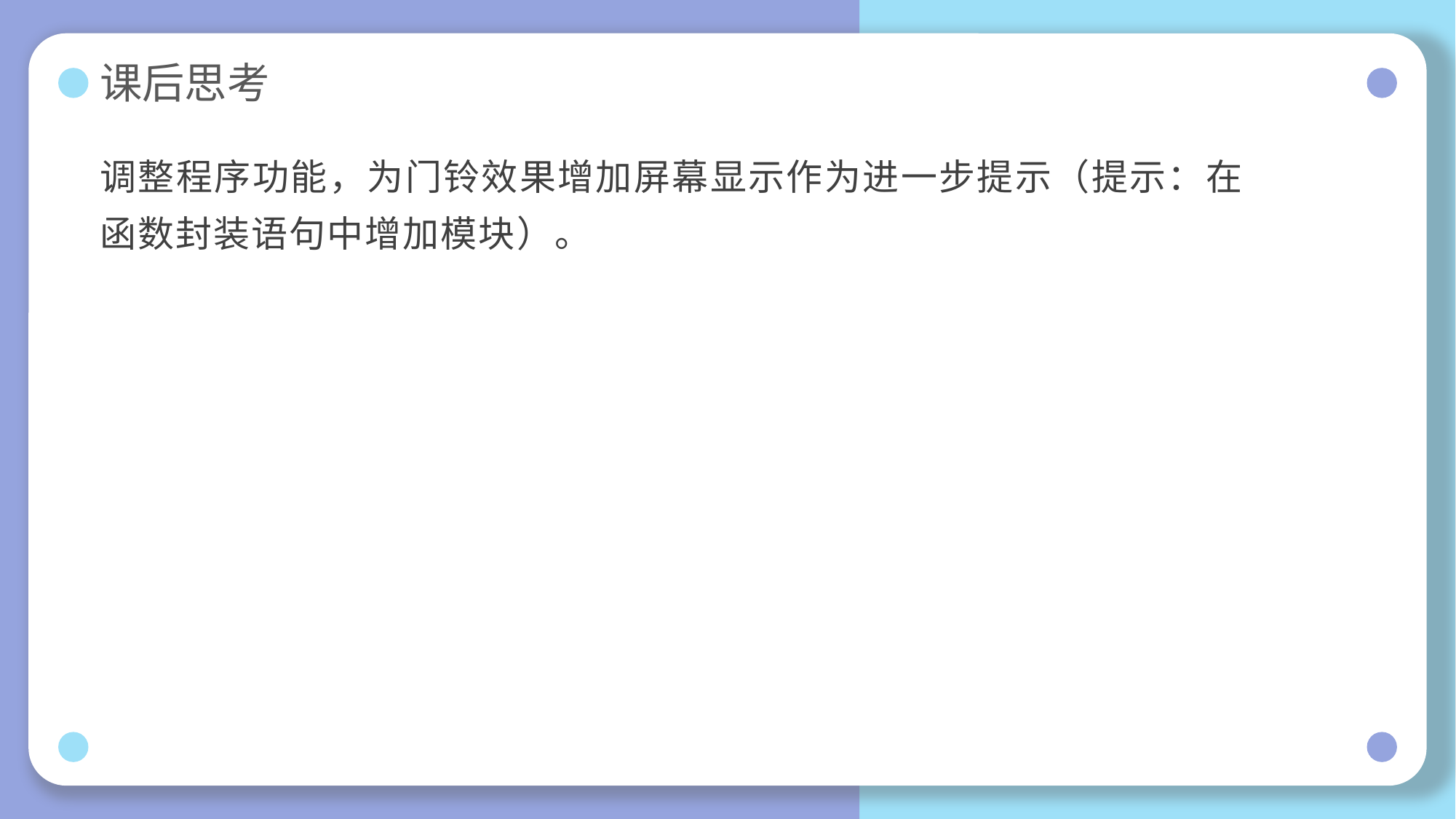

# 课后思考
调整程序功能，为门铃效果增加屏幕显示作为进一步提示（提示：在函数封装语句中增加模块）。